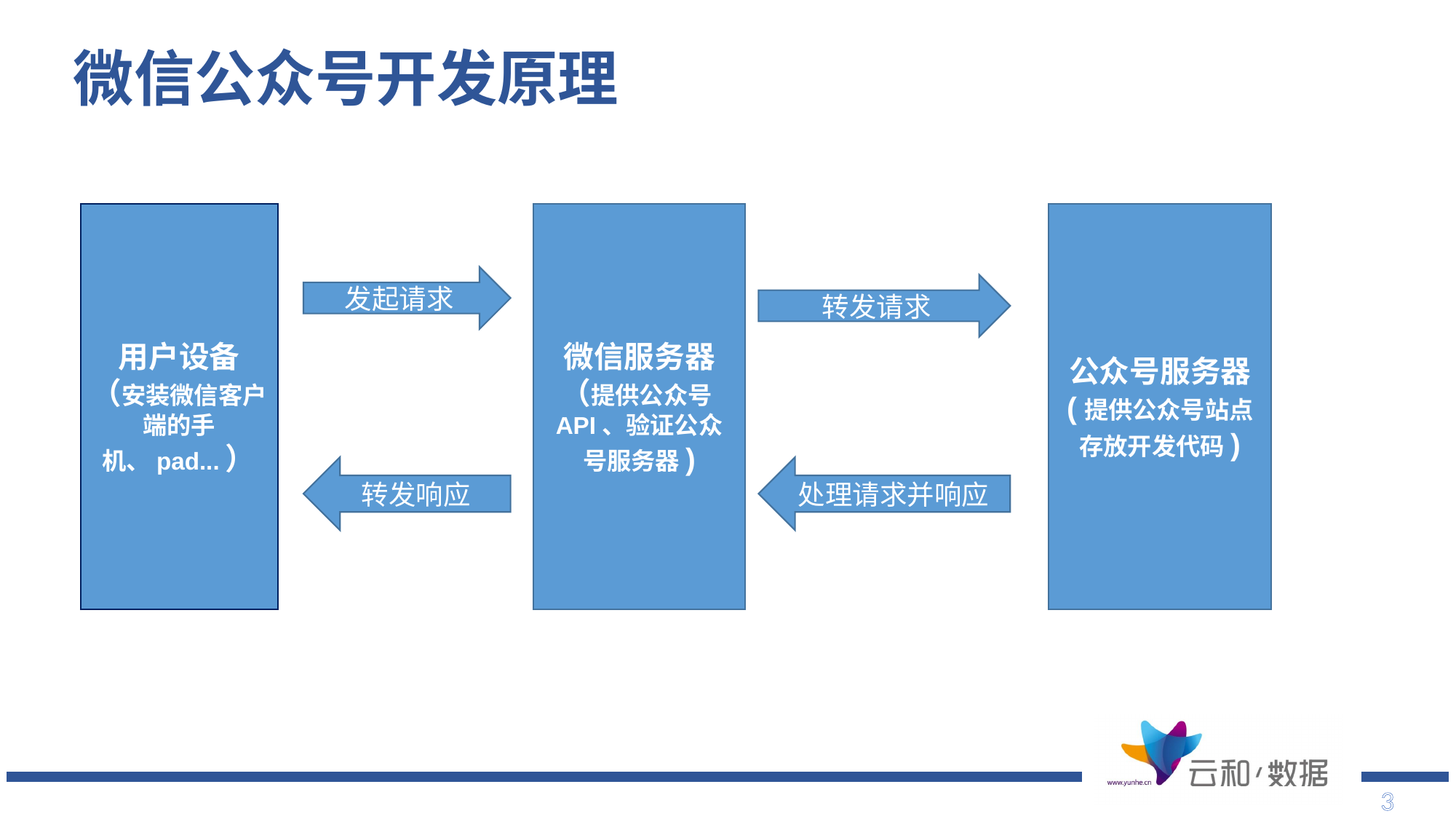

# 微信公众号开发原理
用户设备
（安装微信客户端的手机、pad...）
微信服务器
（提供公众号API、验证公众号服务器)
公众号服务器
(提供公众号站点存放开发代码)
发起请求
转发请求
转发响应
处理请求并响应